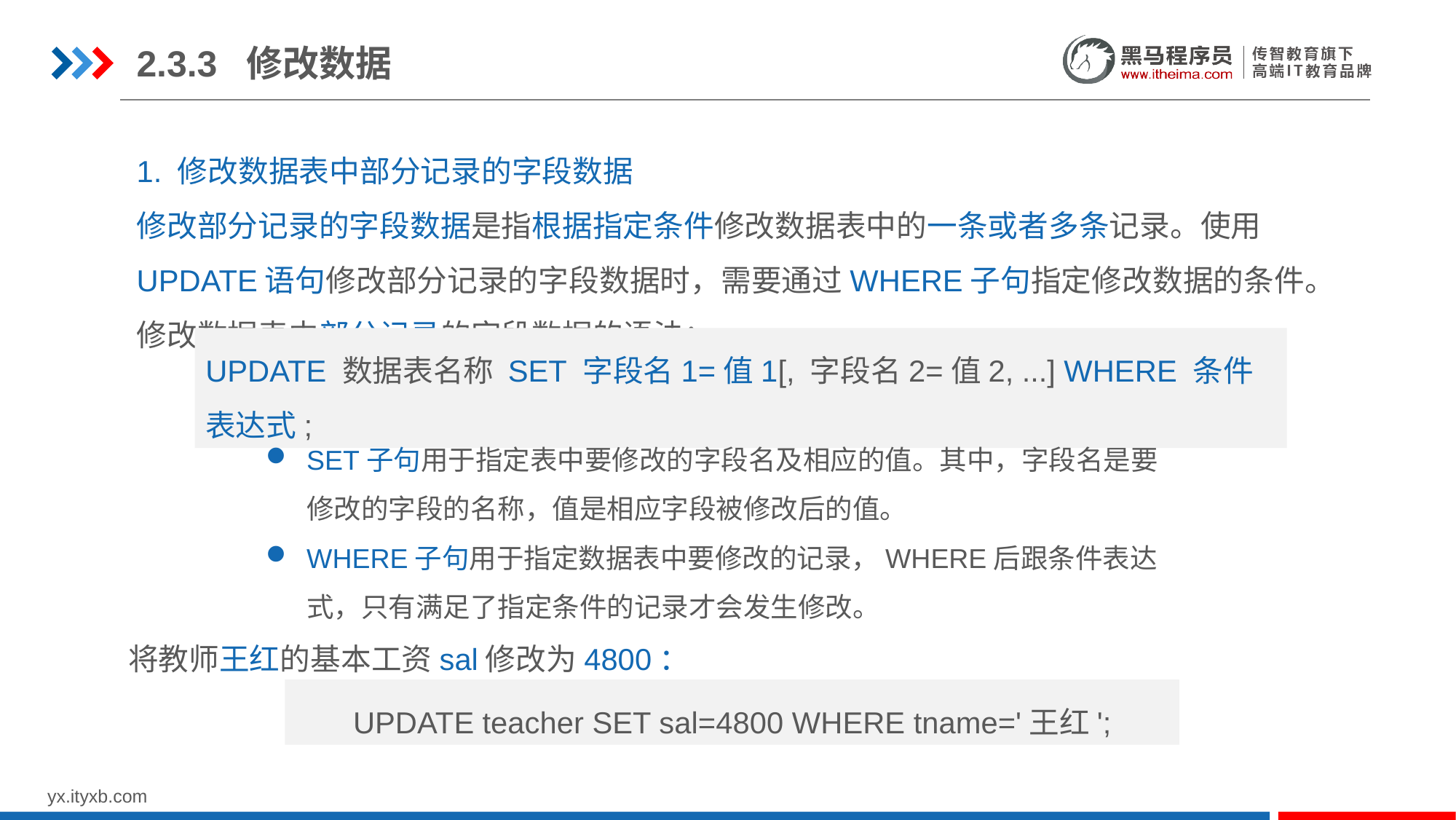

2.3.3  修改数据
1. 修改数据表中部分记录的字段数据
修改部分记录的字段数据是指根据指定条件修改数据表中的一条或者多条记录。使用UPDATE语句修改部分记录的字段数据时，需要通过WHERE子句指定修改数据的条件。
修改数据表中部分记录的字段数据的语法：
UPDATE 数据表名称 SET 字段名1=值1[, 字段名2=值2, ...] WHERE 条件表达式;
SET子句用于指定表中要修改的字段名及相应的值。其中，字段名是要修改的字段的名称，值是相应字段被修改后的值。
WHERE子句用于指定数据表中要修改的记录，WHERE后跟条件表达式，只有满足了指定条件的记录才会发生修改。
将教师王红的基本工资sal修改为4800：
UPDATE teacher SET sal=4800 WHERE tname='王红';